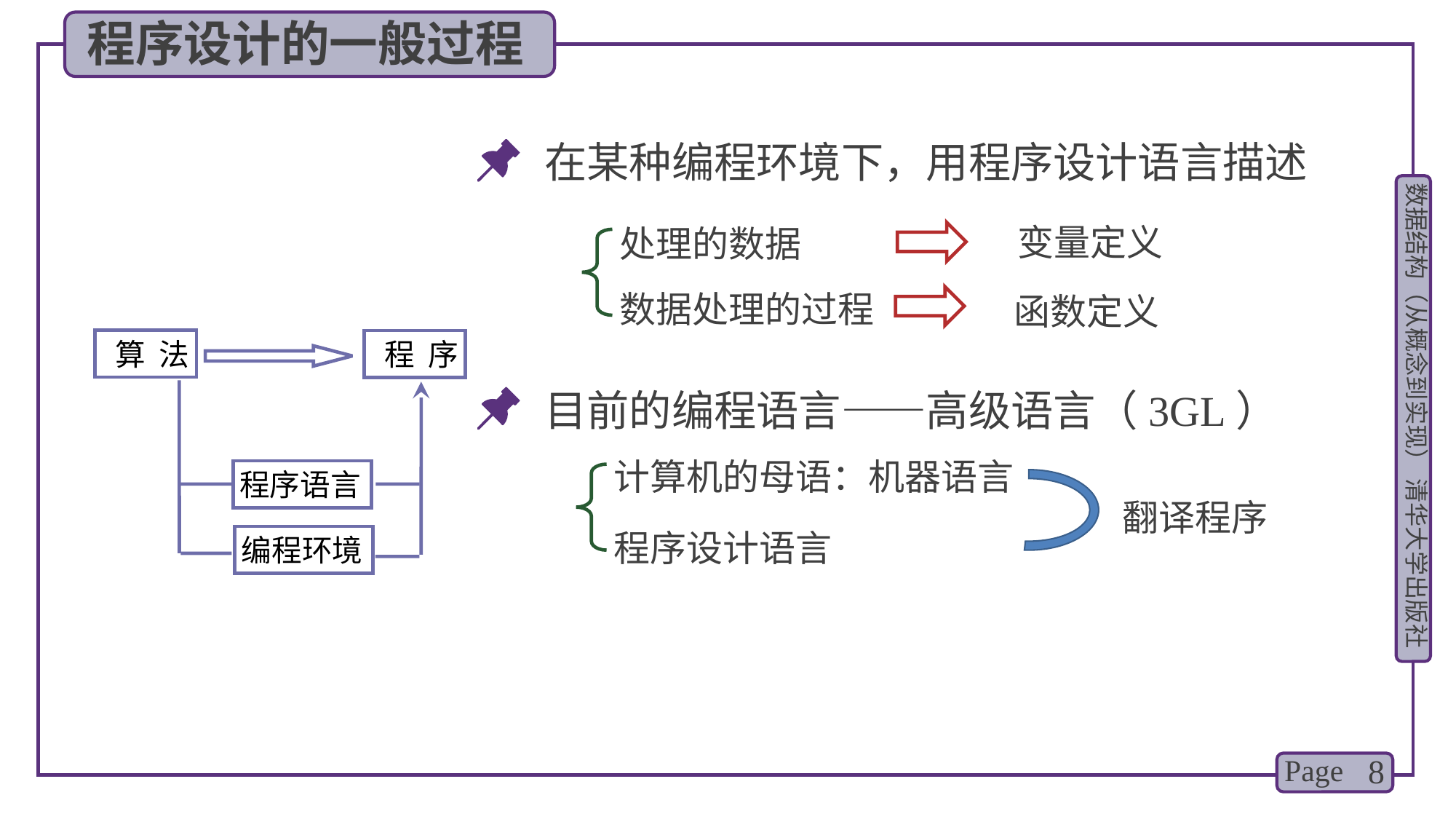

程序设计的一般过程

在某种编程环境下，用程序设计语言描述

变量定义

处理的数据
数据处理的过程

函数定义

 算  法
 程  序

目前的编程语言——高级语言（3GL）

计算机的母语：机器语言
程序设计语言

程序语言

翻译程序

编程环境